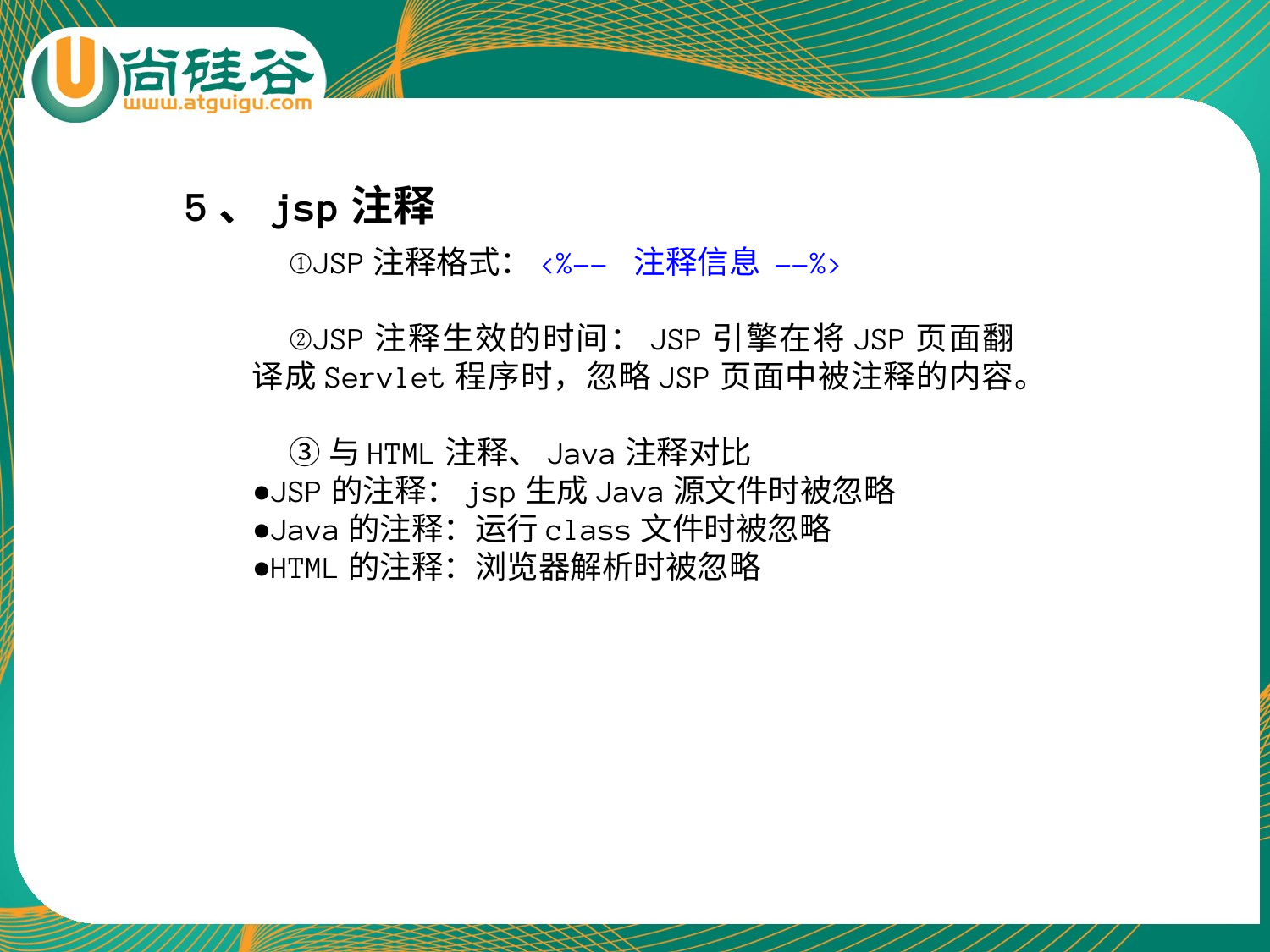

5、jsp注释
①JSP注释格式：<%-- 注释信息 --%>

②JSP注释生效的时间：JSP引擎在将JSP页面翻译成Servlet程序时，忽略JSP页面中被注释的内容。

③与HTML注释、Java注释对比
	●JSP的注释：jsp生成Java源文件时被忽略
	●Java的注释：运行class文件时被忽略
	●HTML的注释：浏览器解析时被忽略